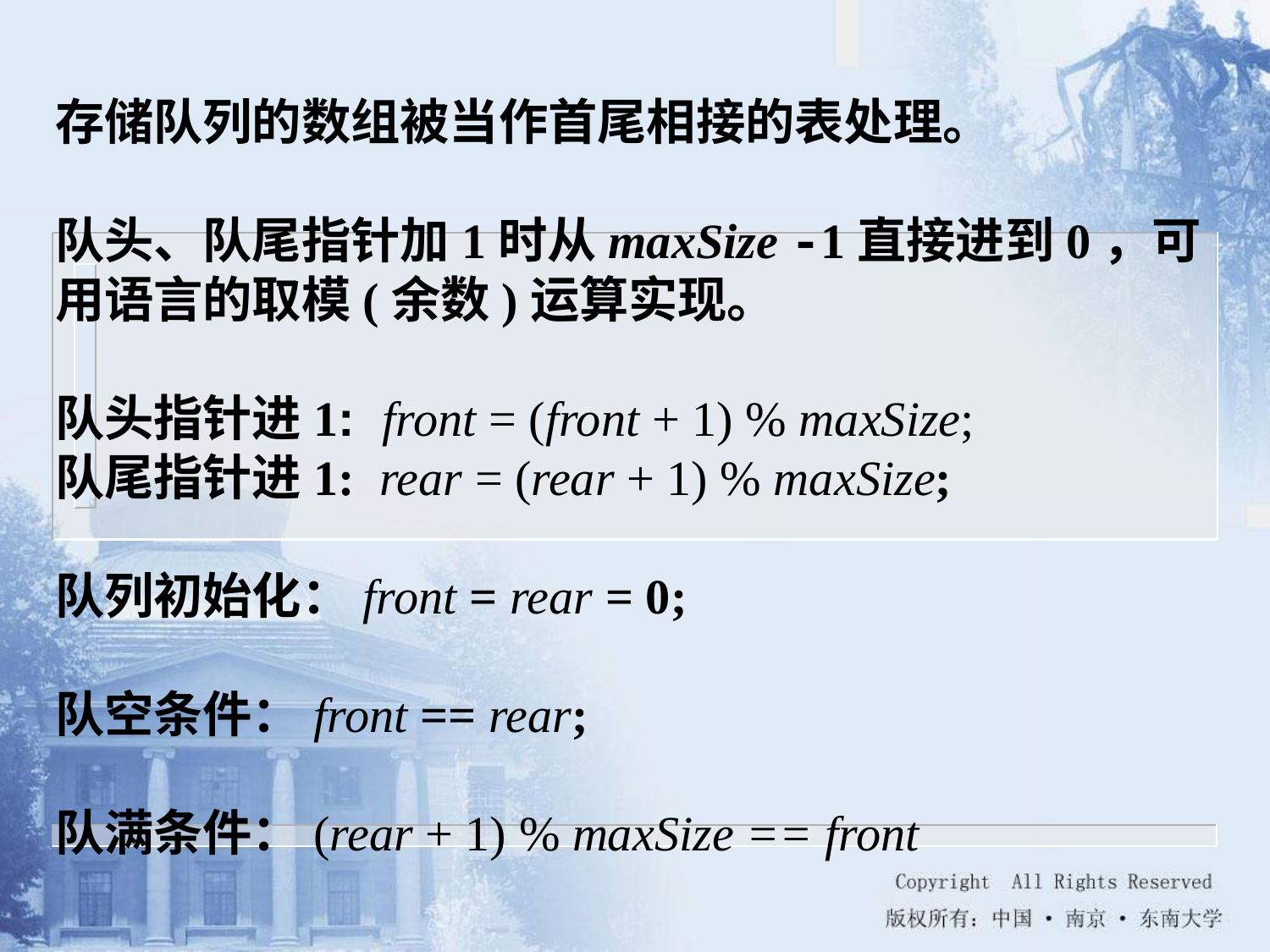

存储队列的数组被当作首尾相接的表处理。

队头、队尾指针加1时从maxSize -1直接进到0，可用语言的取模(余数)运算实现。

队头指针进1:  front = (front + 1) % maxSize;
队尾指针进1:  rear = (rear + 1) % maxSize;

队列初始化：front = rear = 0;

队空条件：front == rear;

队满条件：(rear + 1) % maxSize == front